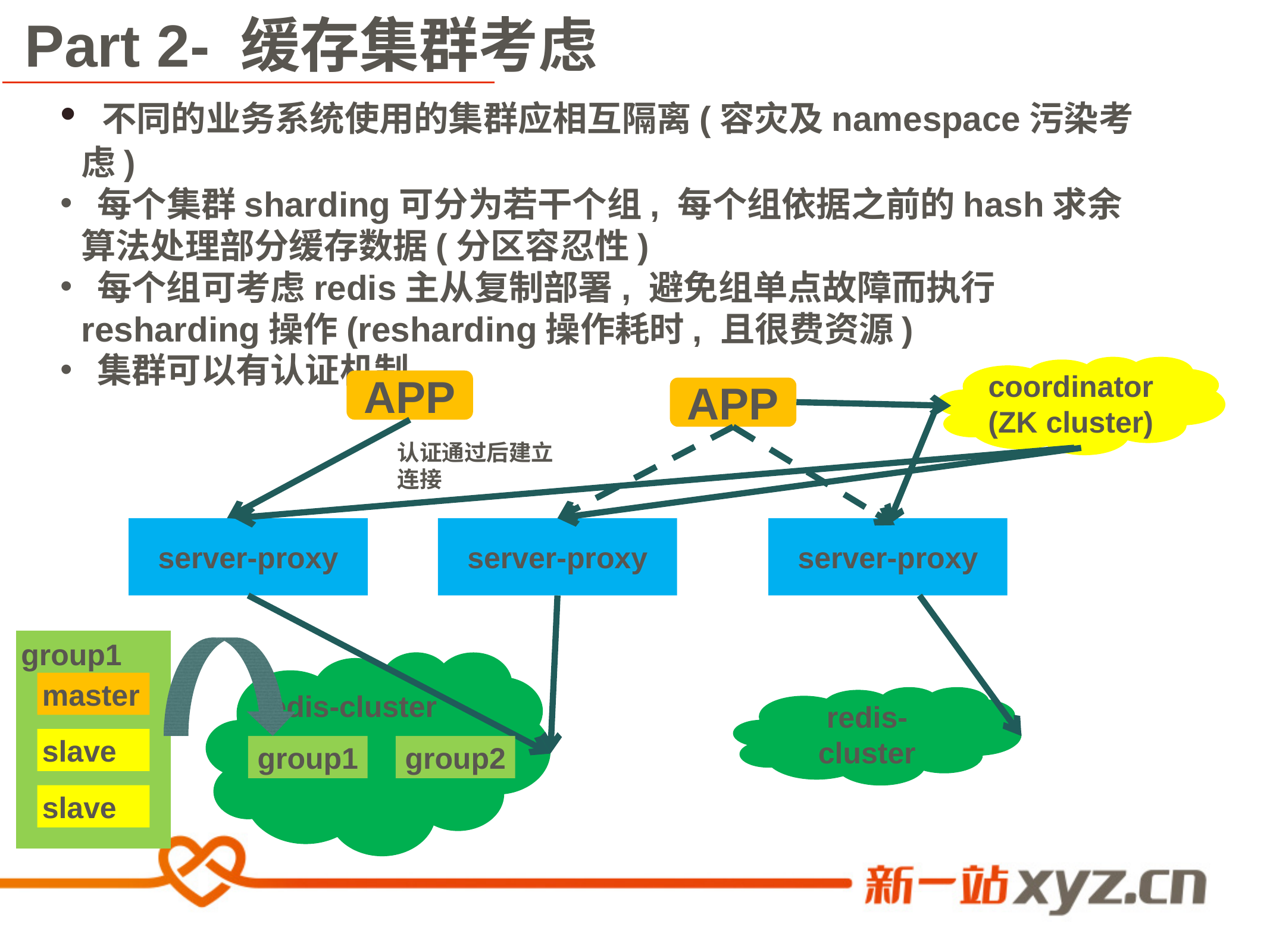

Part 2- 缓存集群考虑

 不同的业务系统使用的集群应相互隔离(容灾及namespace污染考虑)
 每个集群sharding可分为若干个组, 每个组依据之前的hash求余算法处理部分缓存数据(分区容忍性)
 每个组可考虑redis主从复制部署, 避免组单点故障而执行resharding操作(resharding操作耗时, 且很费资源)
 集群可以有认证机制

coordinator
(ZK cluster)
APP
APP
认证通过后建立连接
server-proxy
server-proxy
server-proxy
group1

redis-cluster
master
redis-cluster
slave
group1
group2
slave